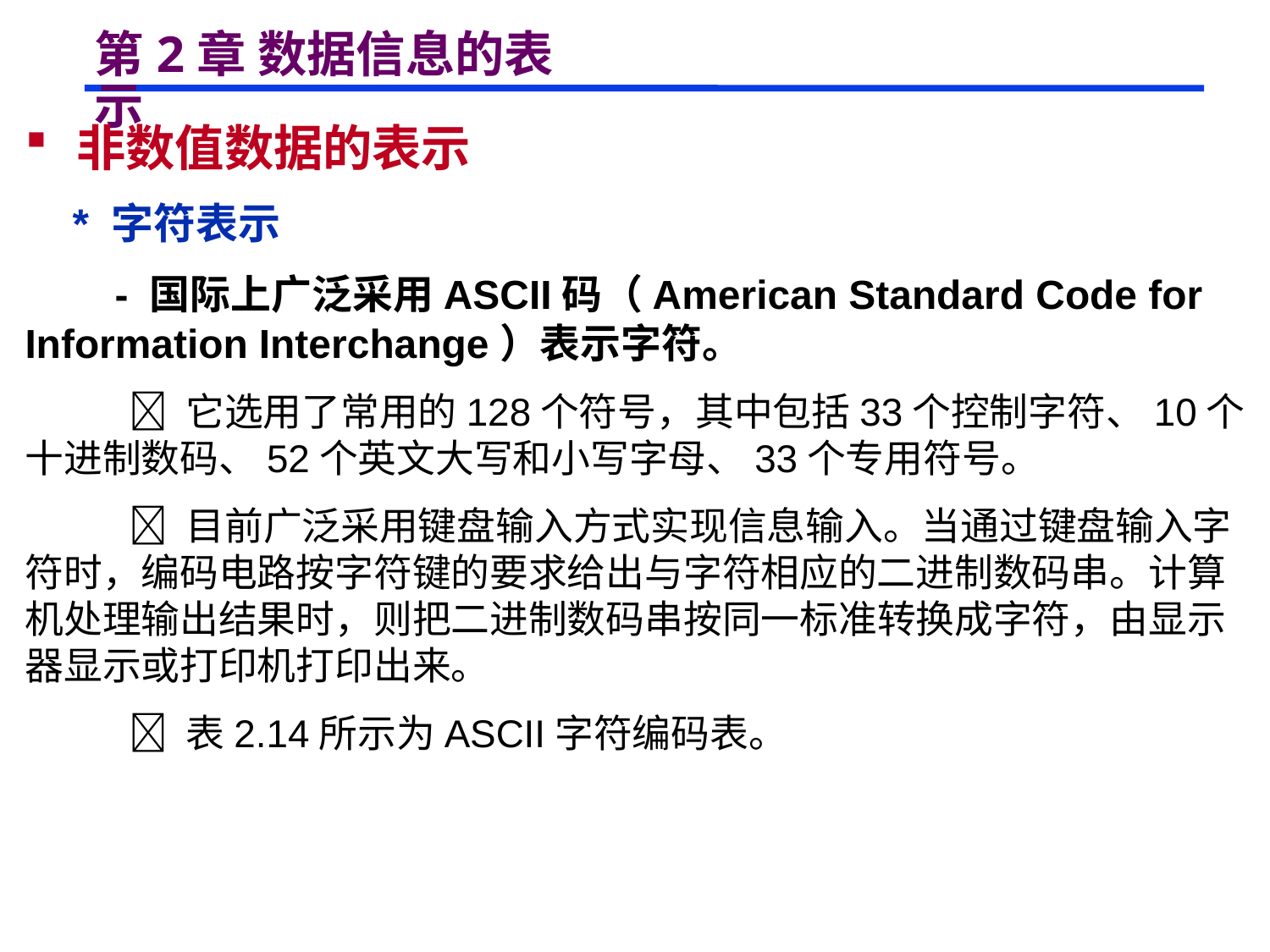

# 第2章 数据信息的表示
 非数值数据的表示
    * 字符表示
        - 国际上广泛采用ASCII码（American Standard Code for Information Interchange）表示字符。
            • 它选用了常用的128个符号，其中包括33个控制字符、10个十进制数码、52个英文大写和小写字母、33个专用符号。
            • 目前广泛采用键盘输入方式实现信息输入。当通过键盘输入字符时，编码电路按字符键的要求给出与字符相应的二进制数码串。计算机处理输出结果时，则把二进制数码串按同一标准转换成字符，由显示器显示或打印机打印出来。
            • 表2.14所示为ASCII字符编码表。